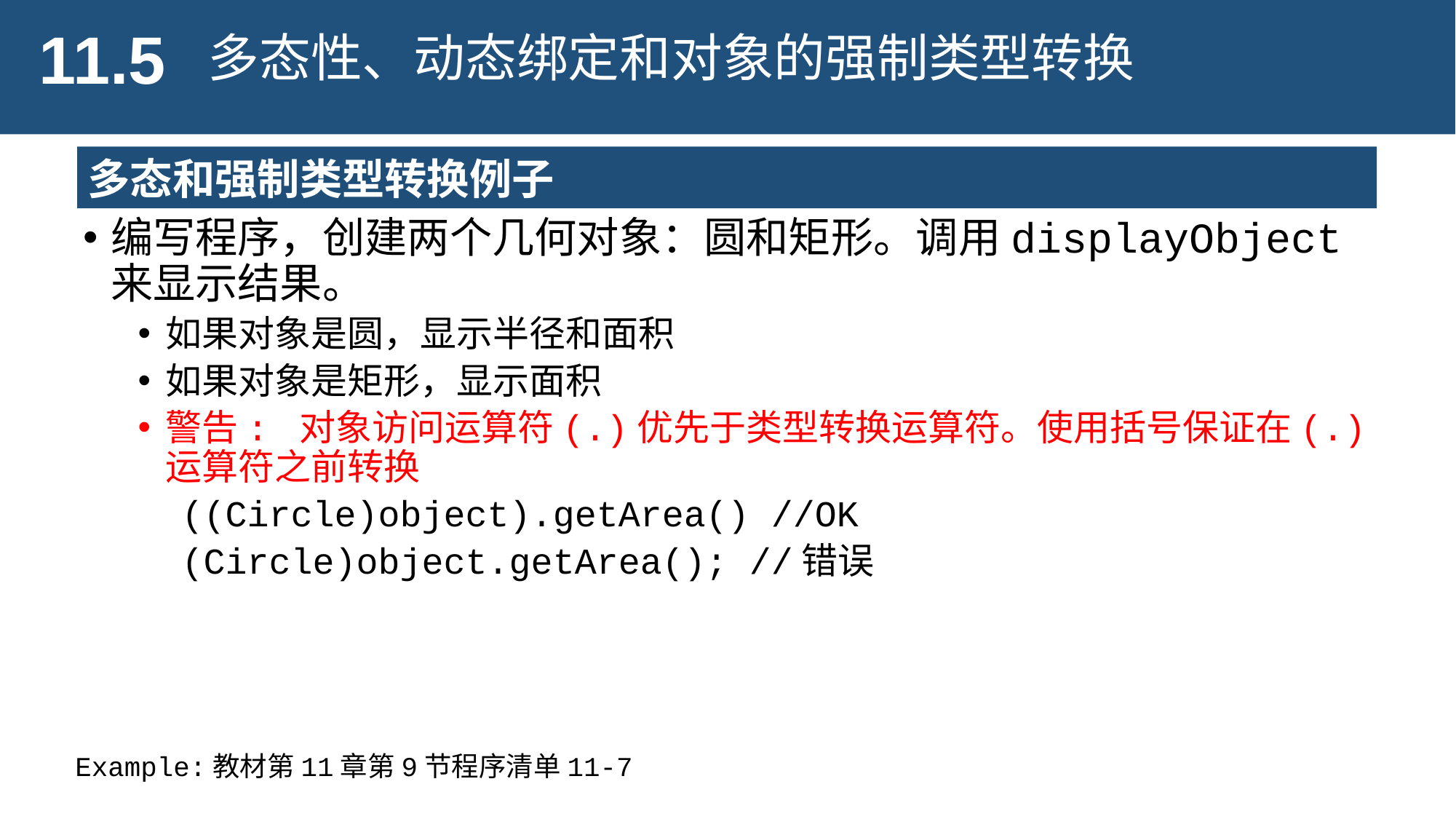

11.5
多态性、动态绑定和对象的强制类型转换
多态和强制类型转换例子
编写程序，创建两个几何对象：圆和矩形。调用displayObject来显示结果。
如果对象是圆，显示半径和面积
如果对象是矩形，显示面积
警告: 对象访问运算符(.)优先于类型转换运算符。使用括号保证在(.)运算符之前转换
  ((Circle)object).getArea() //OK
  (Circle)object.getArea(); //错误
Example:教材第11章第9节程序清单11-7